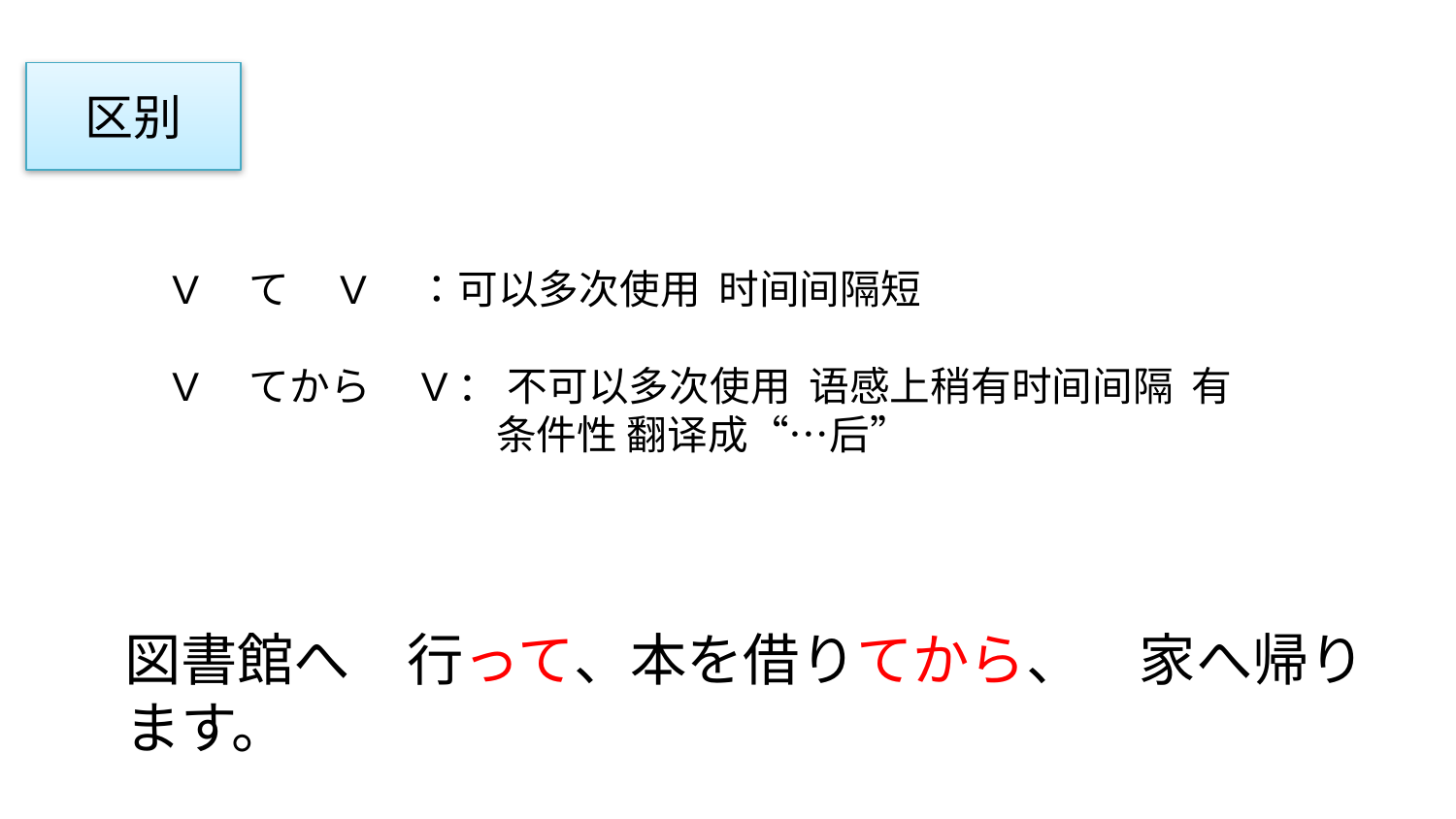

区别
V　て　V　：可以多次使用  时间间隔短

V　てから　V： 不可以多次使用  语感上稍有时间间隔  有
　　　　　　　　条件性 翻译成“…后”
図書館へ　行って、本を借りてから、　家へ帰ります。